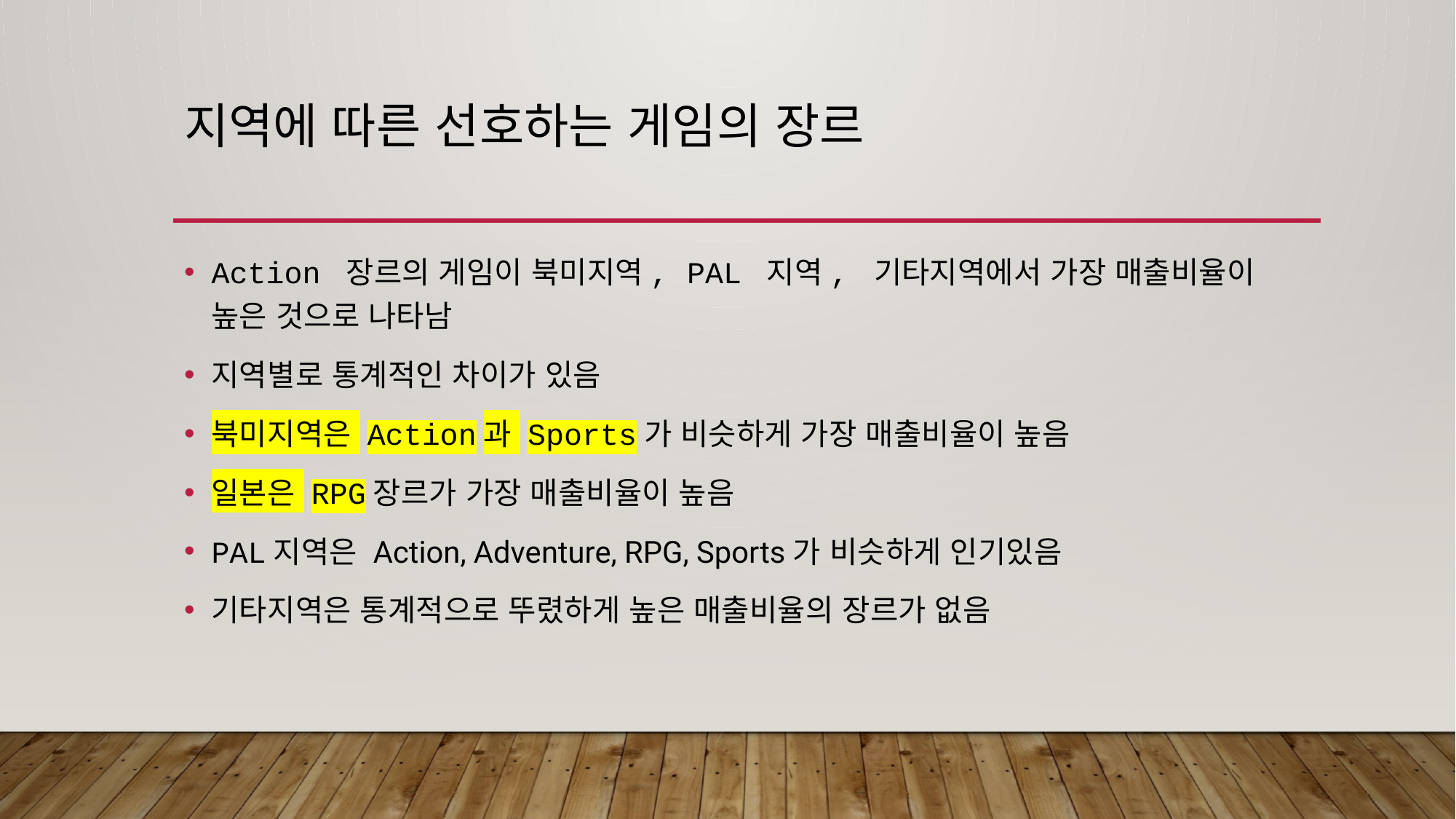

# 지역에 따른 선호하는 게임의 장르
Action 장르의 게임이 북미지역, PAL 지역, 기타지역에서 가장 매출비율이 높은 것으로 나타남
지역별로 통계적인 차이가 있음
북미지역은 Action과 Sports가 비슷하게 가장 매출비율이 높음
일본은 RPG장르가 가장 매출비율이 높음
PAL지역은 Action, Adventure, RPG, Sports가 비슷하게 인기있음
기타지역은 통계적으로 뚜렸하게 높은 매출비율의 장르가 없음